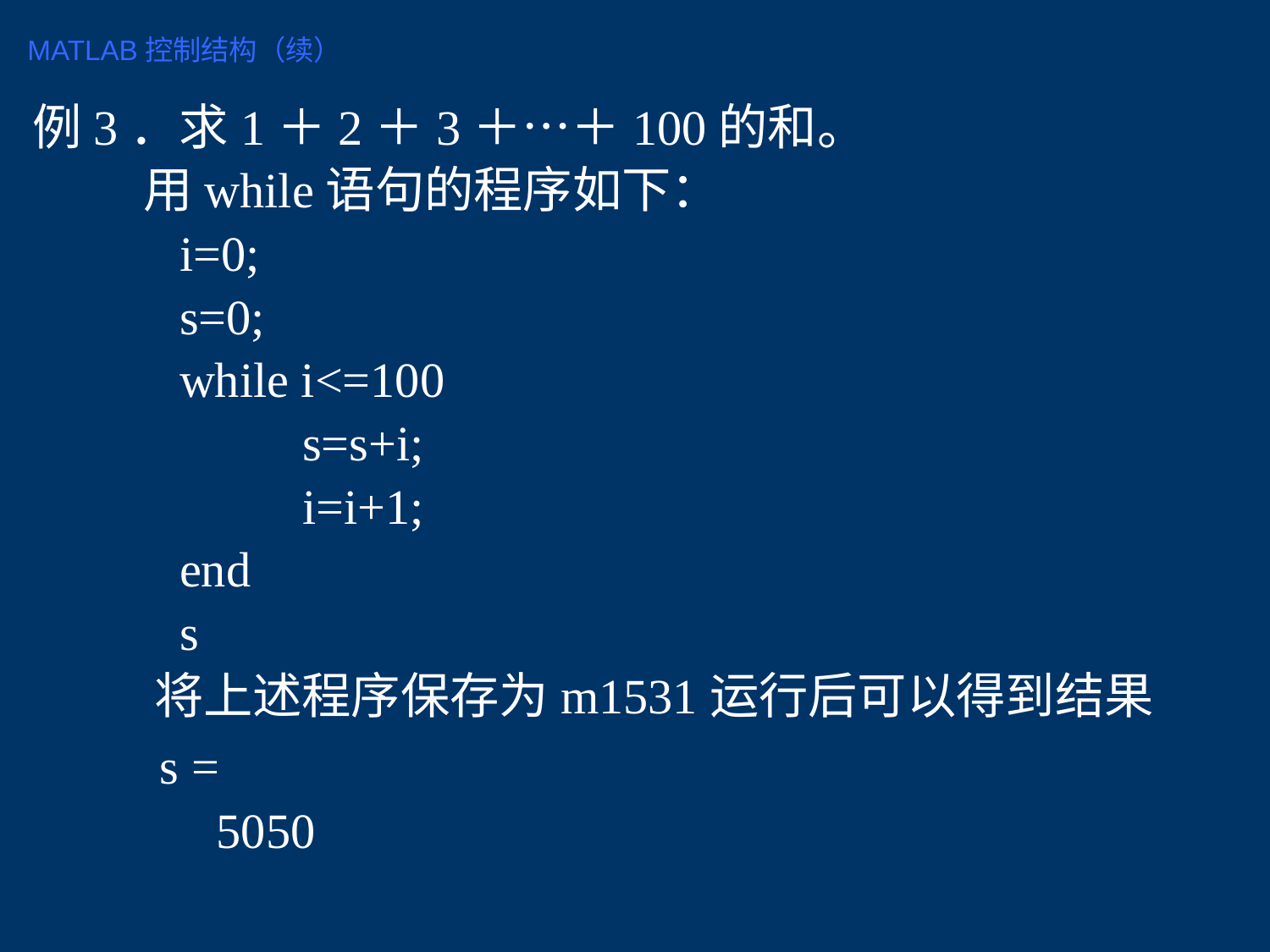

MATLAB控制结构（续）
例3．求1＋2＋3＋…＋100的和。
         用while语句的程序如下：
            i=0;
            s=0;
            while i<=100
                      s=s+i;
                      i=i+1;
            end
            s
          将上述程序保存为m1531运行后可以得到结果
         s =
               5050